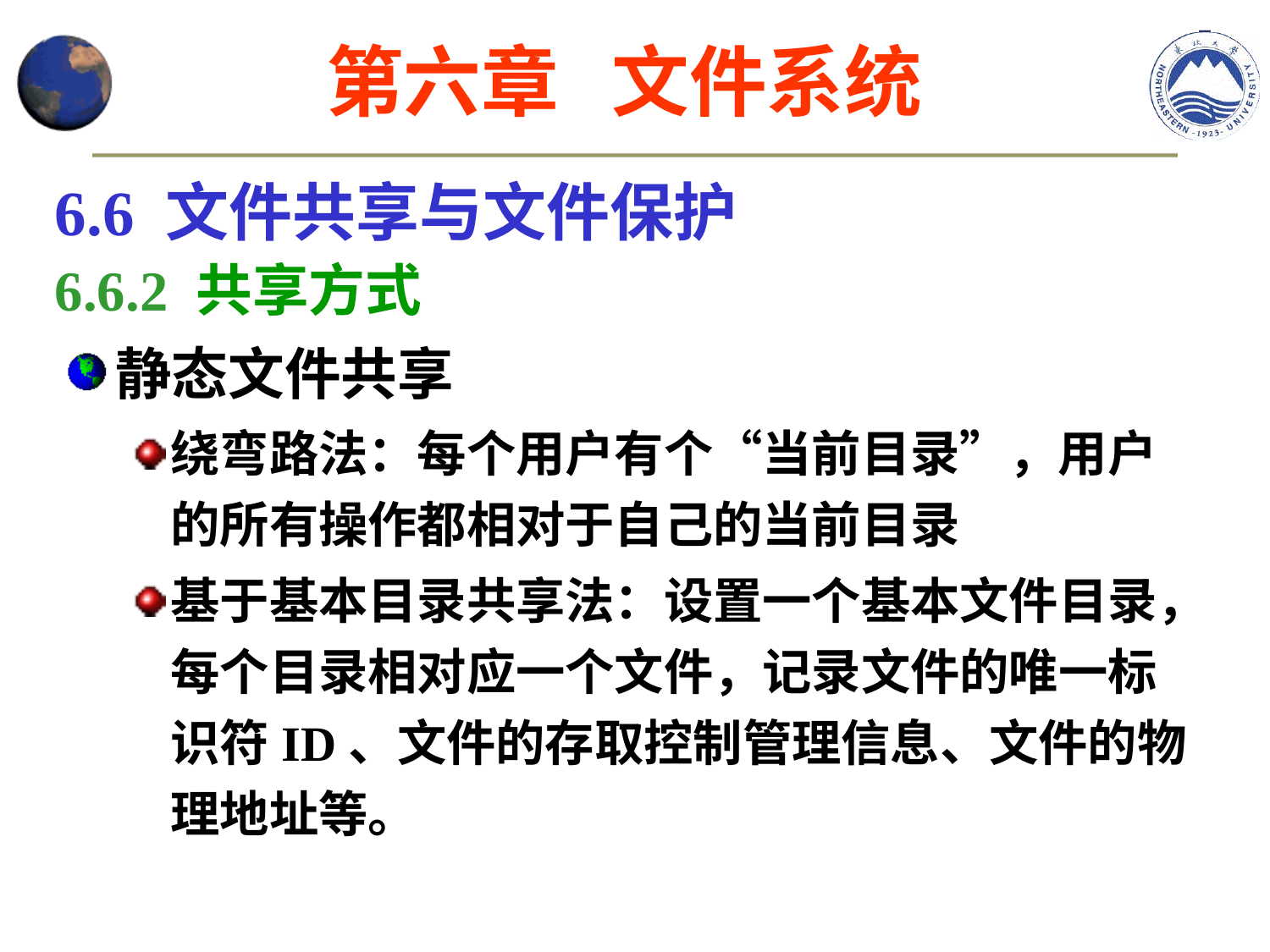

第六章   文件系统
6.6 文件共享与文件保护
6.6.2 共享方式
静态文件共享
绕弯路法：每个用户有个“当前目录”，用户的所有操作都相对于自己的当前目录
基于基本目录共享法：设置一个基本文件目录，每个目录相对应一个文件，记录文件的唯一标识符ID、文件的存取控制管理信息、文件的物理地址等。